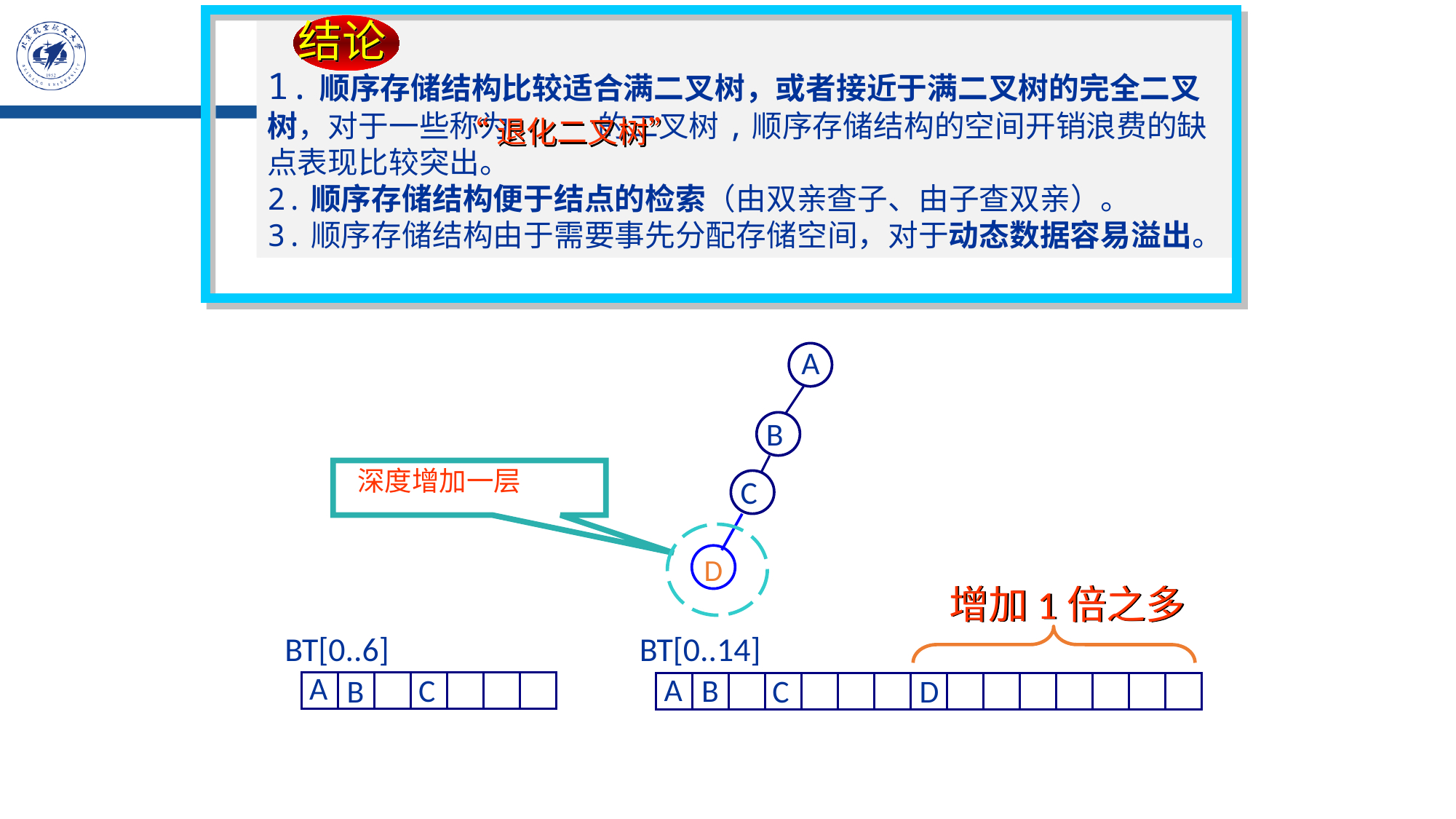

结论

1.顺序存储结构比较适合满二叉树，或者接近于满二叉树的完全二叉树，对于一些称为             的二叉树,顺序存储结构的空间开销浪费的缺点表现比较突出。
2.顺序存储结构便于结点的检索（由双亲查子、由子查双亲）。
3.顺序存储结构由于需要事先分配存储空间，对于动态数据容易溢出。

“退化二叉树”
A

B

C

深度增加一层

D

增加1倍之多
BT[0..6]
A
C
B

BT[0..14]
A
B
C
D